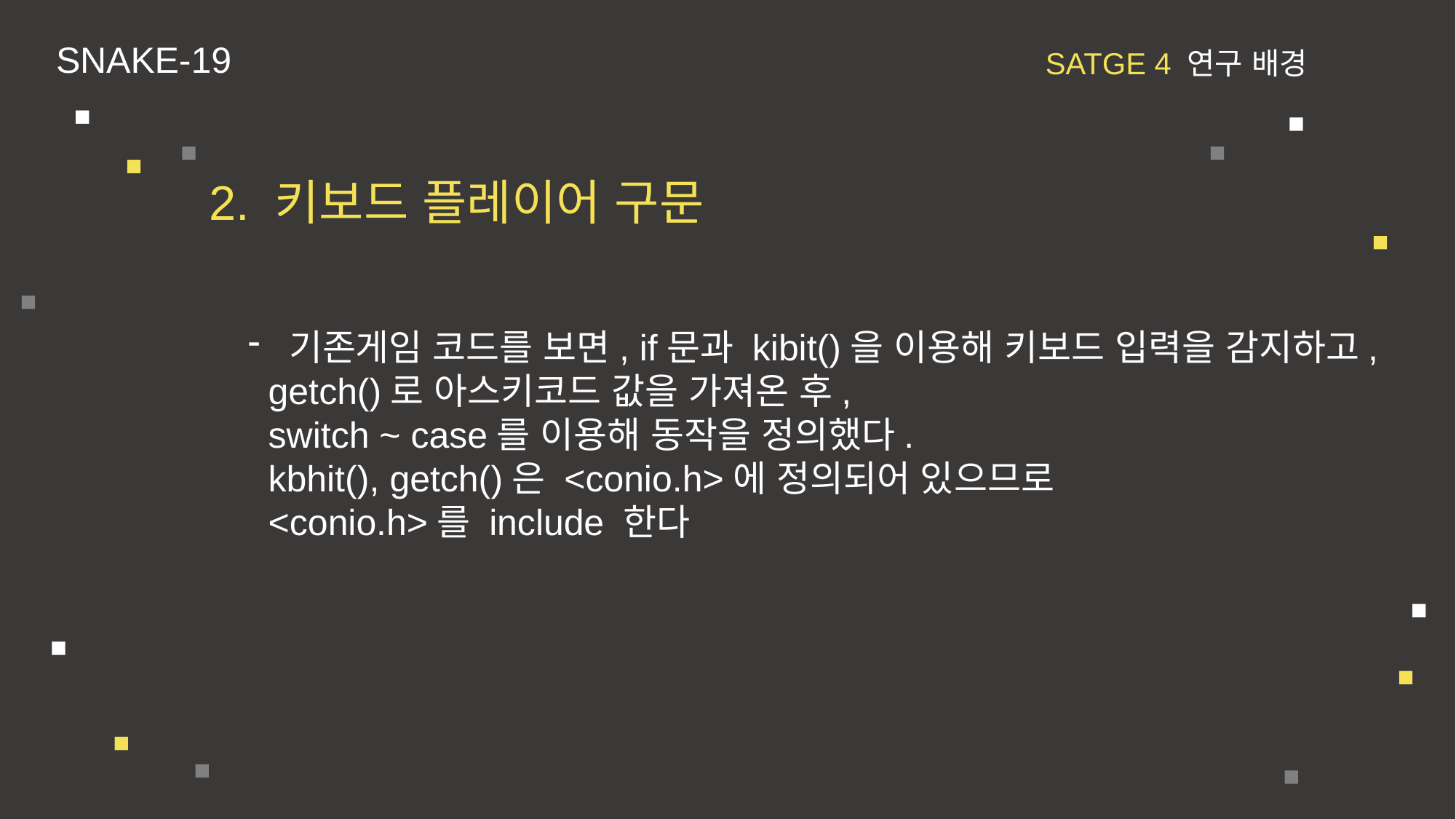

SNAKE-19
SATGE 4 연구 배경

2. 키보드 플레이어 구문

기존게임 코드를 보면, if문과 kibit()을 이용해 키보드 입력을 감지하고,
  getch()로 아스키코드 값을 가져온 후,
  switch ~ case를 이용해 동작을 정의했다.
  kbhit(), getch()은 <conio.h>에 정의되어 있으므로
  <conio.h>를 include 한다